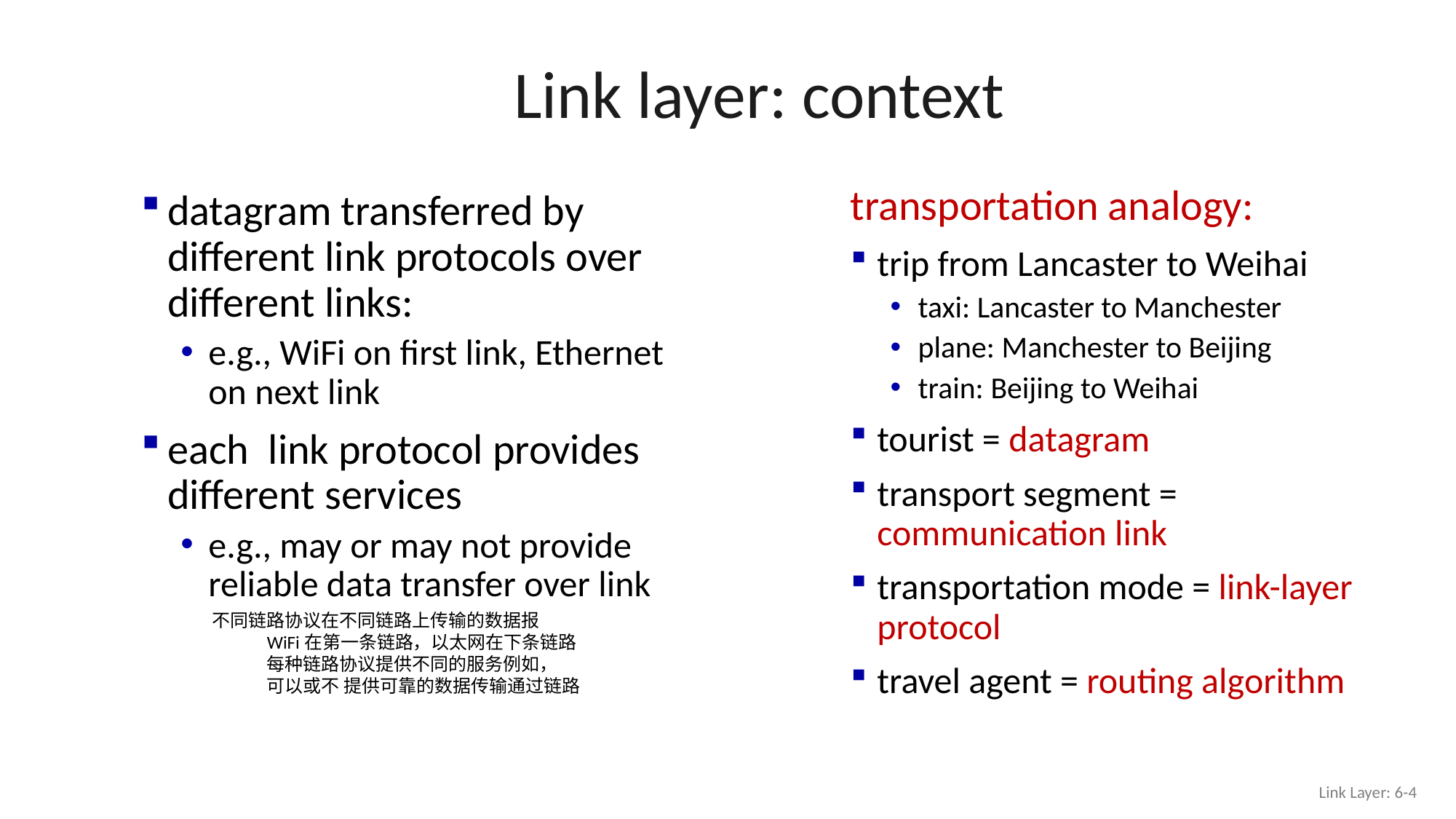

# Link layer: context
transportation analogy:
trip from Lancaster to Weihai
taxi: Lancaster to Manchester
plane: Manchester to Beijing
train: Beijing to Weihai
tourist = datagram
transport segment = communication link
transportation mode = link-layer protocol
travel agent = routing algorithm

datagram transferred by different link protocols over different links:
e.g., WiFi on first link, Ethernet on next link
each  link protocol provides different services
e.g., may or may not provide reliable data transfer over link
不同链路协议在不同链路上传输的数据报
WiFi在第一条链路，以太网在下条链路
每种链路协议提供不同的服务例如，
可以或不 提供可靠的数据传输通过链路
Link Layer: 6-4